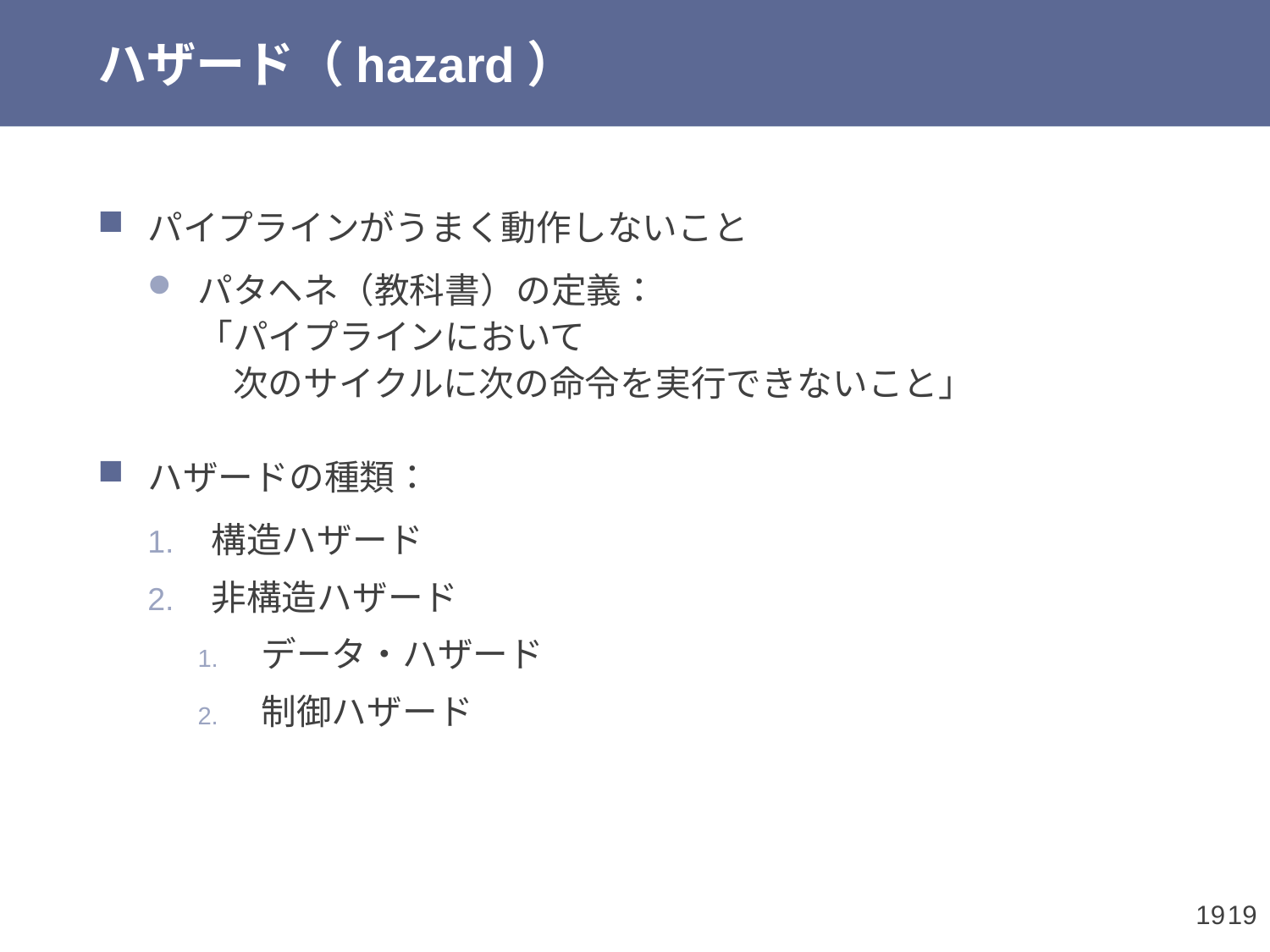

# ハザード（hazard）
パイプラインがうまく動作しないこと
パタヘネ（教科書）の定義：
「パイプラインにおいて
　次のサイクルに次の命令を実行できないこと」
ハザードの種類：
構造ハザード
非構造ハザード
データ・ハザード
制御ハザード

19